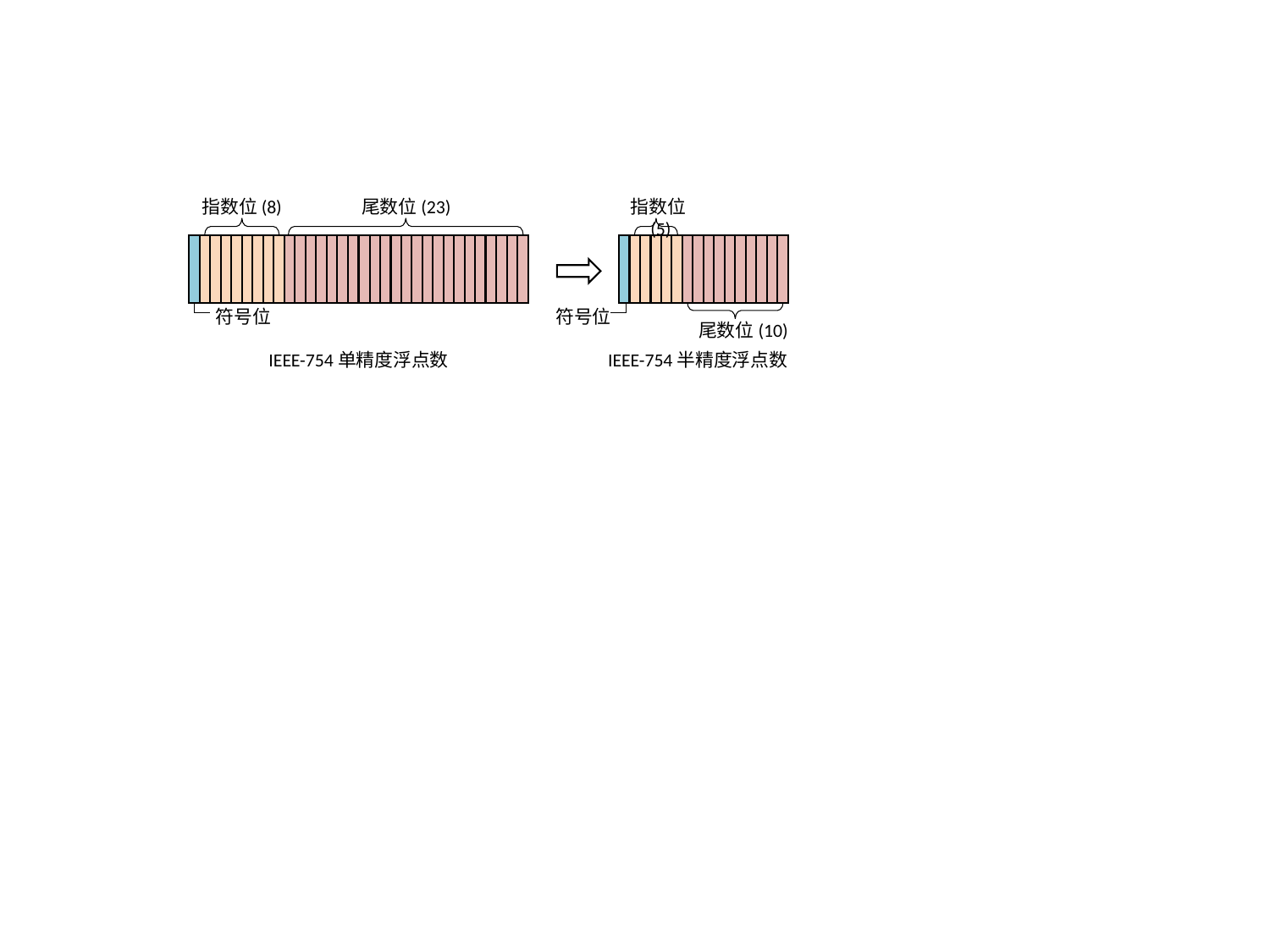

指数位(8)
尾数位(23)

符号位
指数位(5)

符号位
尾数位(10)
IEEE-754单精度浮点数
IEEE-754半精度浮点数